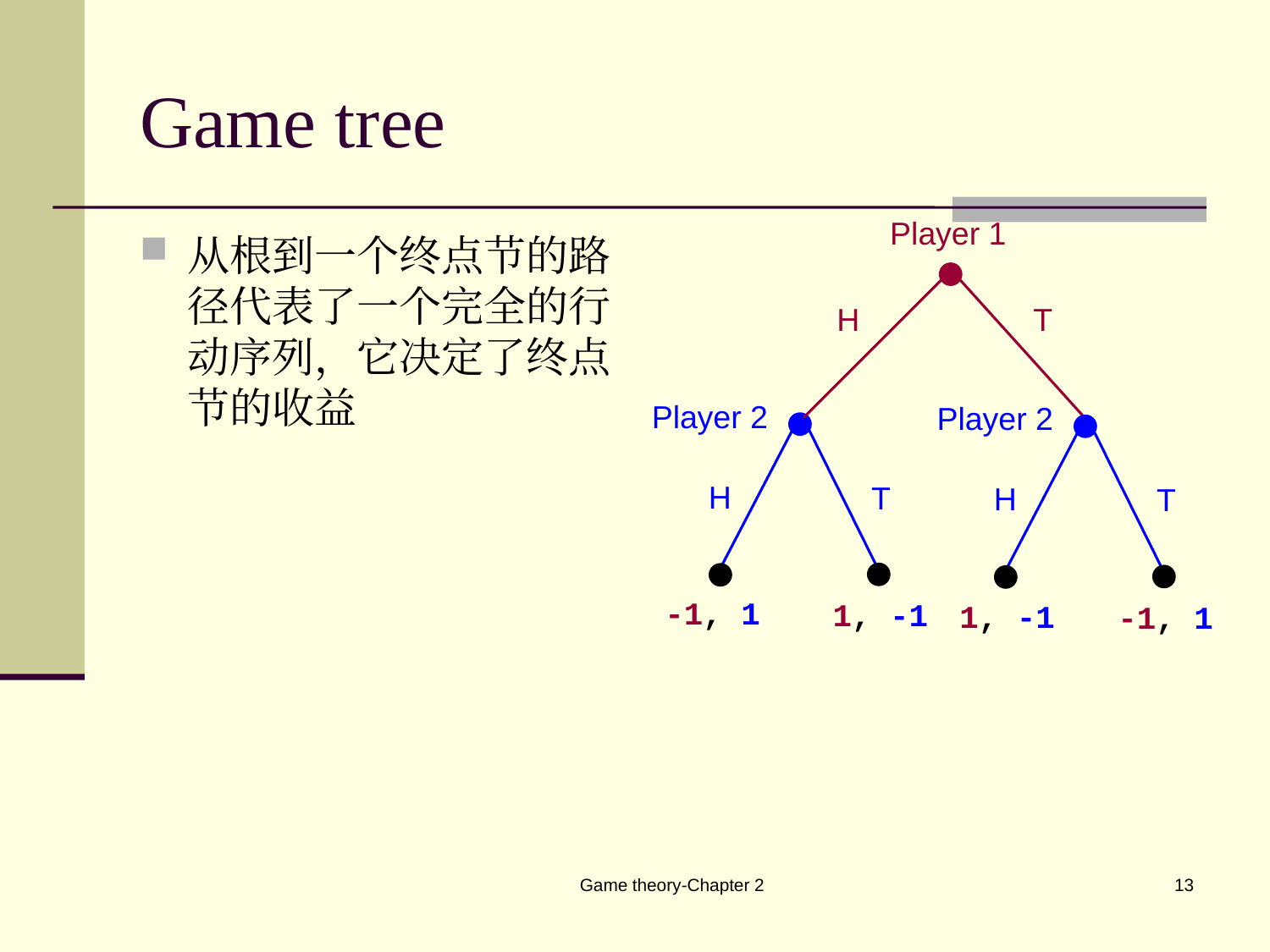

# Game tree
Player 1
从根到一个终点节的路径代表了一个完全的行动序列，它决定了终点节的收益

H
T

Player 2
Player 2

H
T
H
T

-1, 1
1, -1
1, -1
-1, 1
Game theory-Chapter 2
13